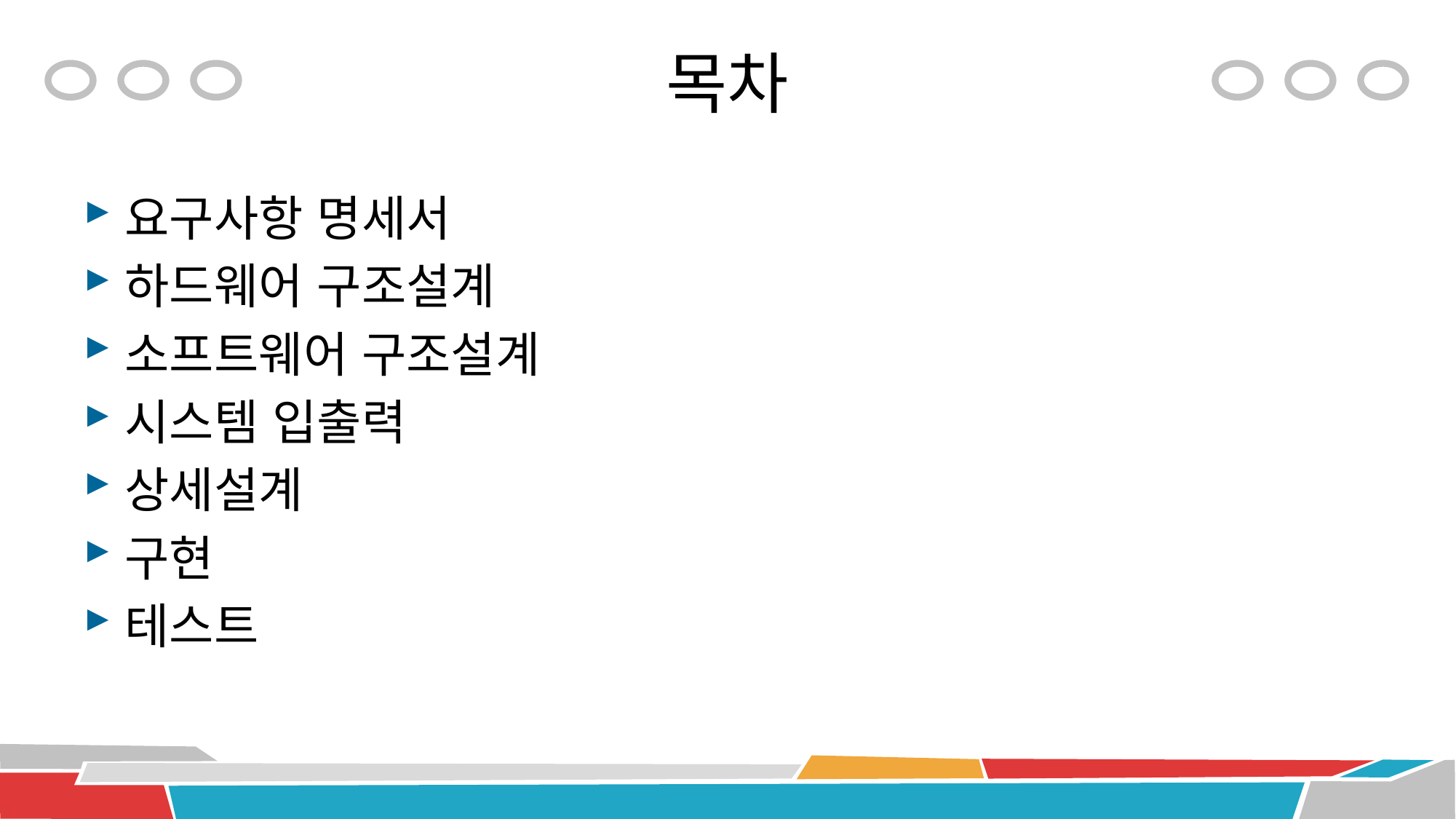

# 목차
요구사항 명세서
하드웨어 구조설계
소프트웨어 구조설계
시스템 입출력
상세설계
구현
테스트